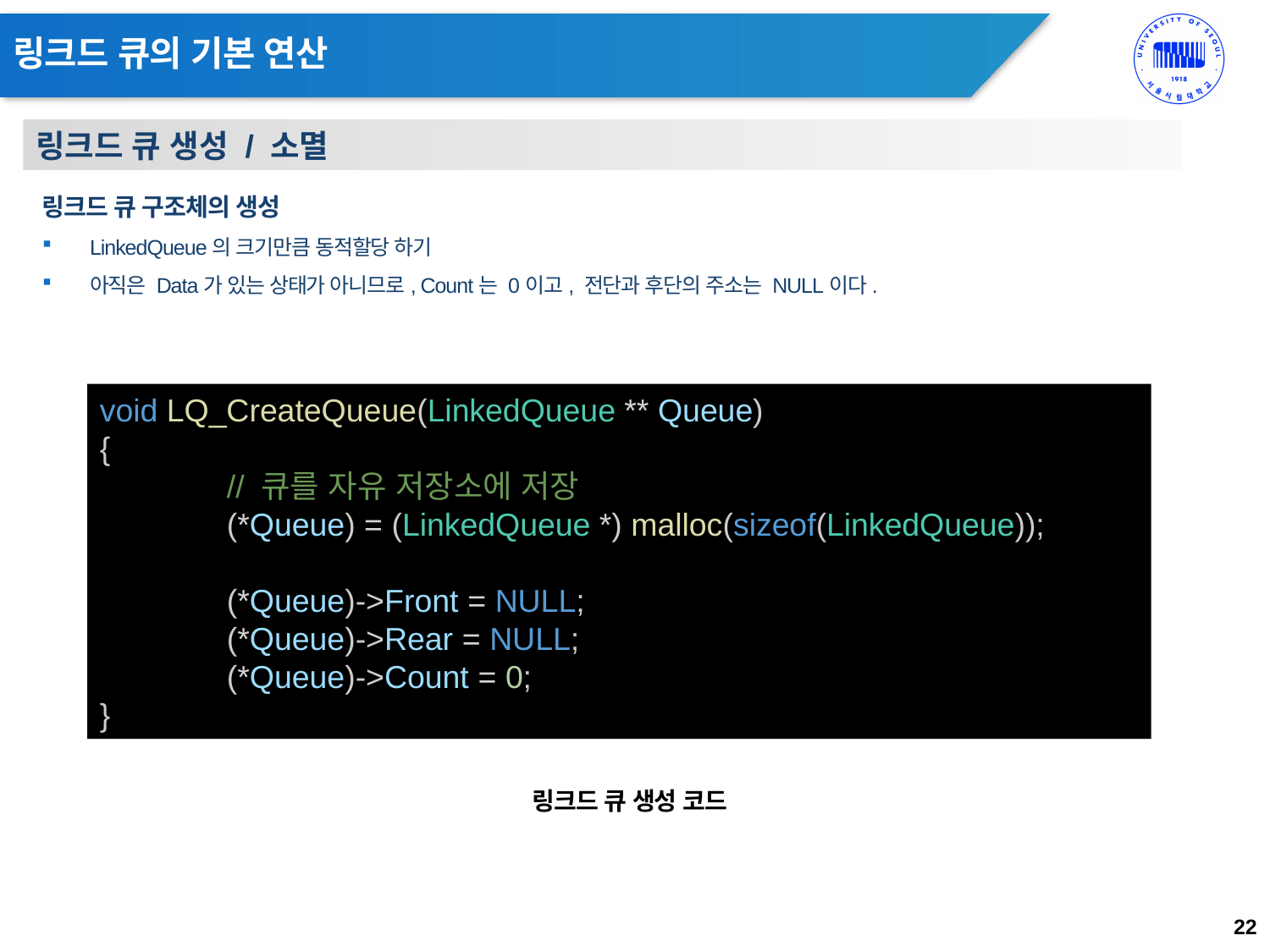

# 링크드 큐의 기본 연산
링크드 큐 생성 / 소멸
링크드 큐 구조체의 생성
LinkedQueue의 크기만큼 동적할당 하기
아직은 Data가 있는 상태가 아니므로, Count는 0이고, 전단과 후단의 주소는 NULL이다.

void LQ_CreateQueue(LinkedQueue ** Queue)
{
	// 큐를 자유 저장소에 저장
	(*Queue) = (LinkedQueue *) malloc(sizeof(LinkedQueue));

	(*Queue)->Front = NULL;
	(*Queue)->Rear = NULL;
	(*Queue)->Count = 0;
}
링크드 큐 생성 코드
22